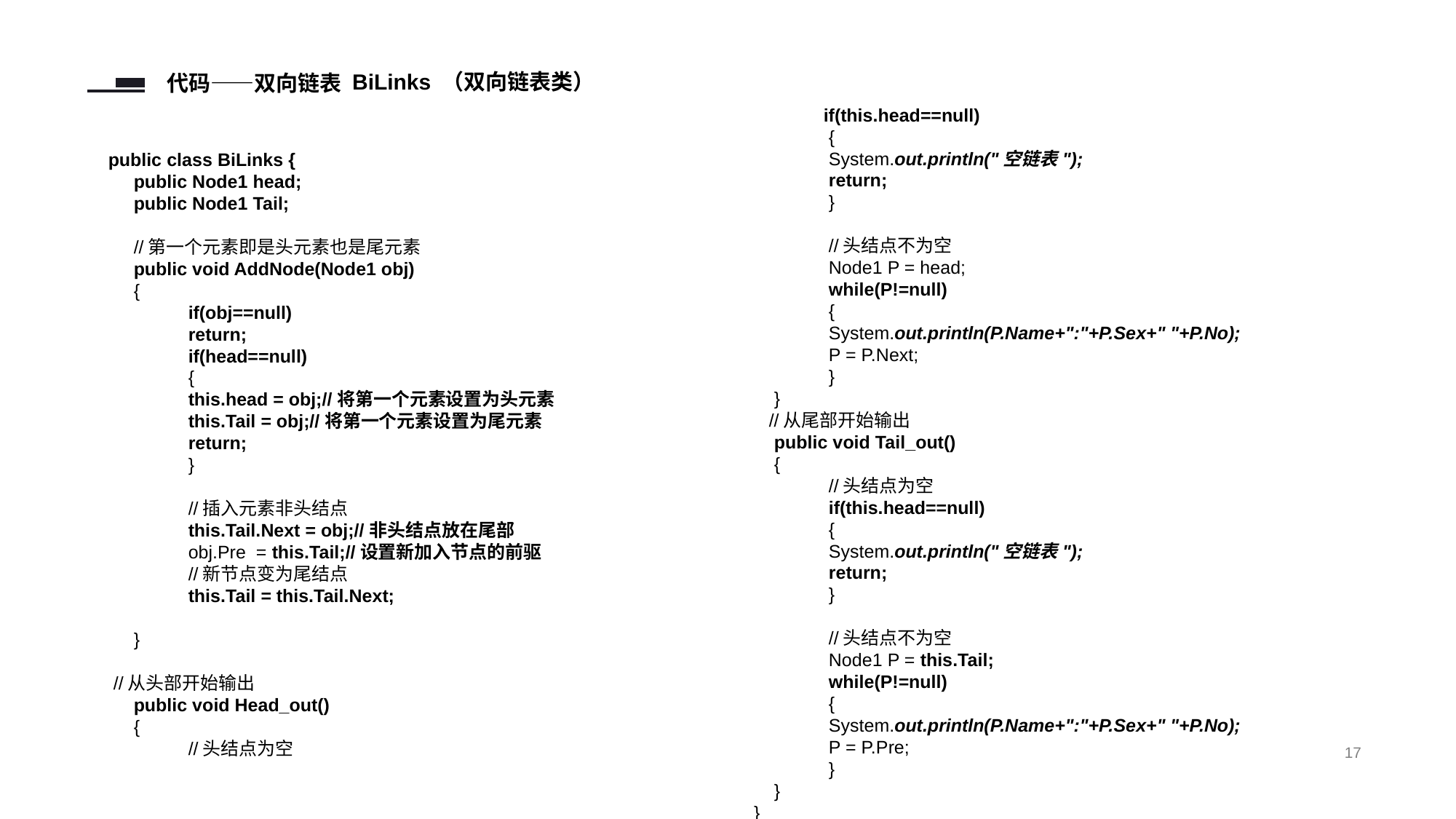

BiLinks （双向链表类）
代码——双向链表
    if(this.head==null)
     {
     System.out.println("空链表");
     return;
     }

     //头结点不为空
     Node1 P = head;
     while(P!=null)
     {
     System.out.println(P.Name+":"+P.Sex+" "+P.No);
     P = P.Next;
     }
     }
    //从尾部开始输出
     public void Tail_out()
     {
     //头结点为空
     if(this.head==null)
     {
     System.out.println("空链表");
     return;
     }

     //头结点不为空
     Node1 P = this.Tail;
     while(P!=null)
     {
     System.out.println(P.Name+":"+P.Sex+" "+P.No);
     P = P.Pre;
     }
     }
 }
public class BiLinks {
     public Node1 head;
     public Node1 Tail;

     //第一个元素即是头元素也是尾元素
     public void AddNode(Node1 obj)
     {
     if(obj==null)
     return;
     if(head==null)
     {
     this.head = obj;//将第一个元素设置为头元素
     this.Tail = obj;//将第一个元素设置为尾元素
     return;
     }

     //插入元素非头结点
     this.Tail.Next = obj;//非头结点放在尾部
     obj.Pre  = this.Tail;//设置新加入节点的前驱
     //新节点变为尾结点
     this.Tail = this.Tail.Next;

     }

 //从头部开始输出
     public void Head_out()
     {
     //头结点为空

17